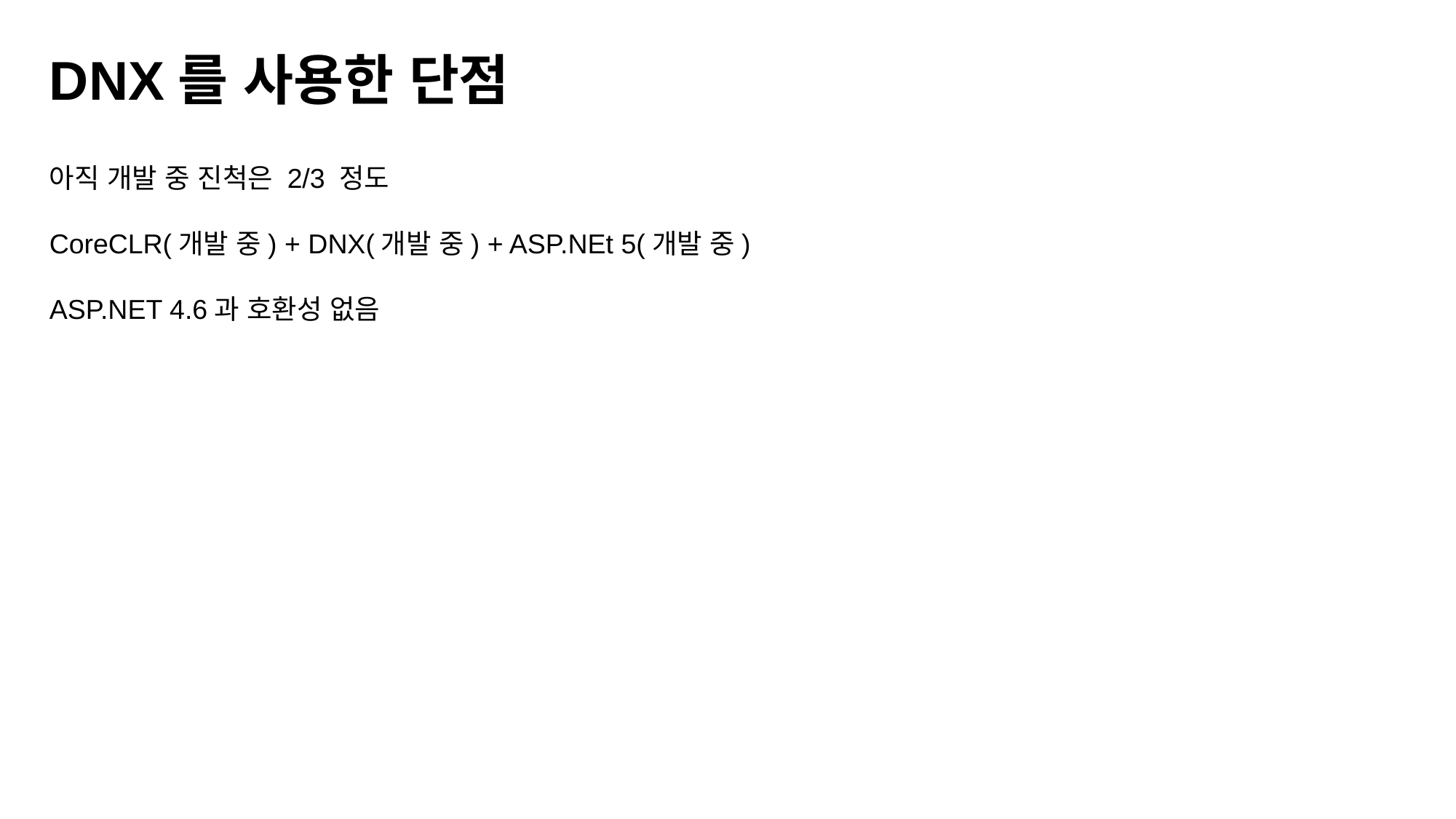

DNX를 사용한 단점
아직 개발 중 진척은 2/3 정도
CoreCLR(개발 중) + DNX(개발 중) + ASP.NEt 5(개발 중)
ASP.NET 4.6과 호환성 없음